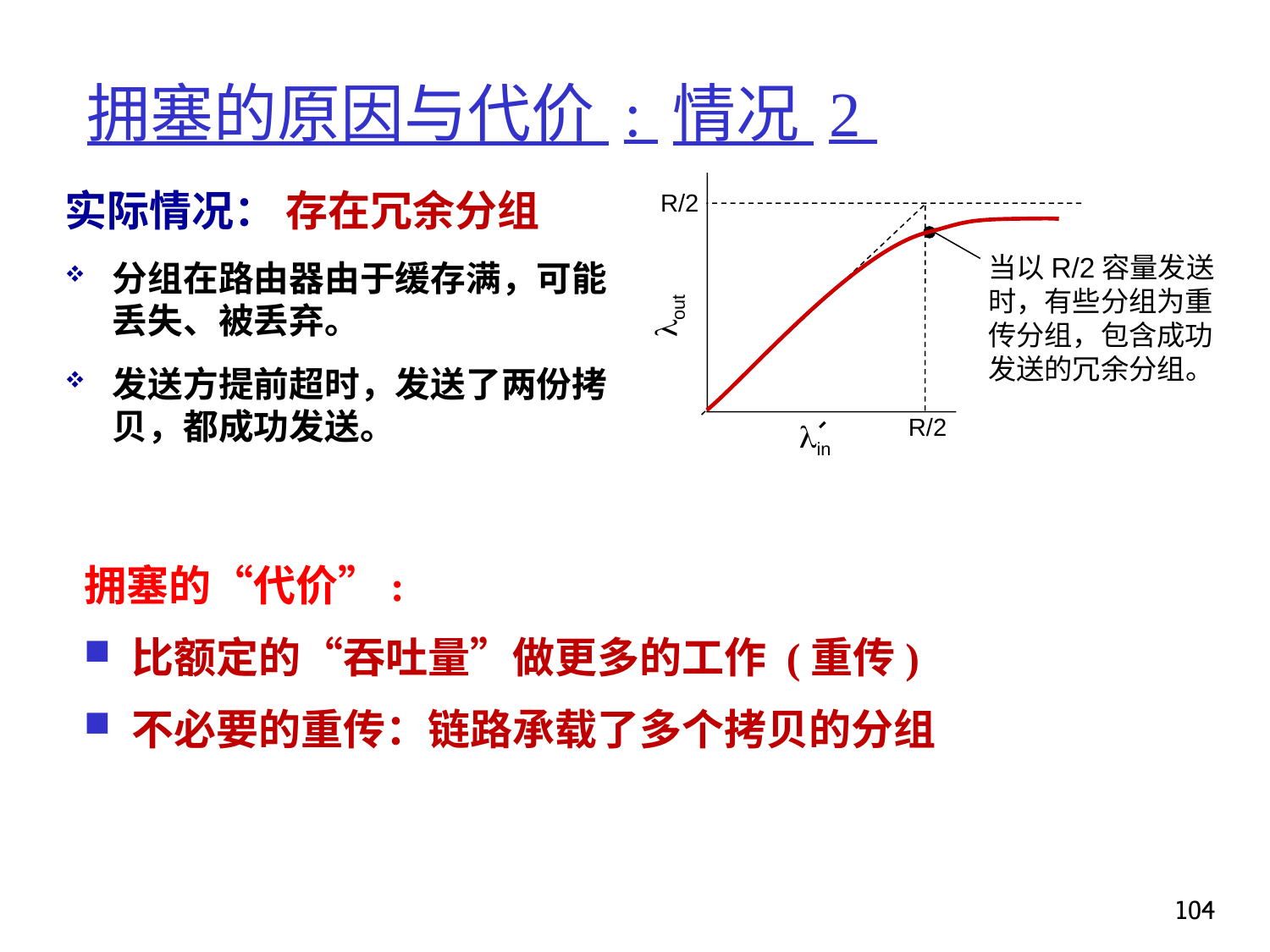

# 拥塞的原因与代价 : 情况 2

实际情况： 存在冗余分组
分组在路由器由于缓存满，可能丢失、被丢弃。
发送方提前超时，发送了两份拷贝，都成功发送。
R/2

当以R/2容量发送时，有些分组为重传分组，包含成功发送的冗余分组。

λout

R/2
λin

拥塞的“代价”:
比额定的“吞吐量”做更多的工作 (重传)
不必要的重传：链路承载了多个拷贝的分组
104